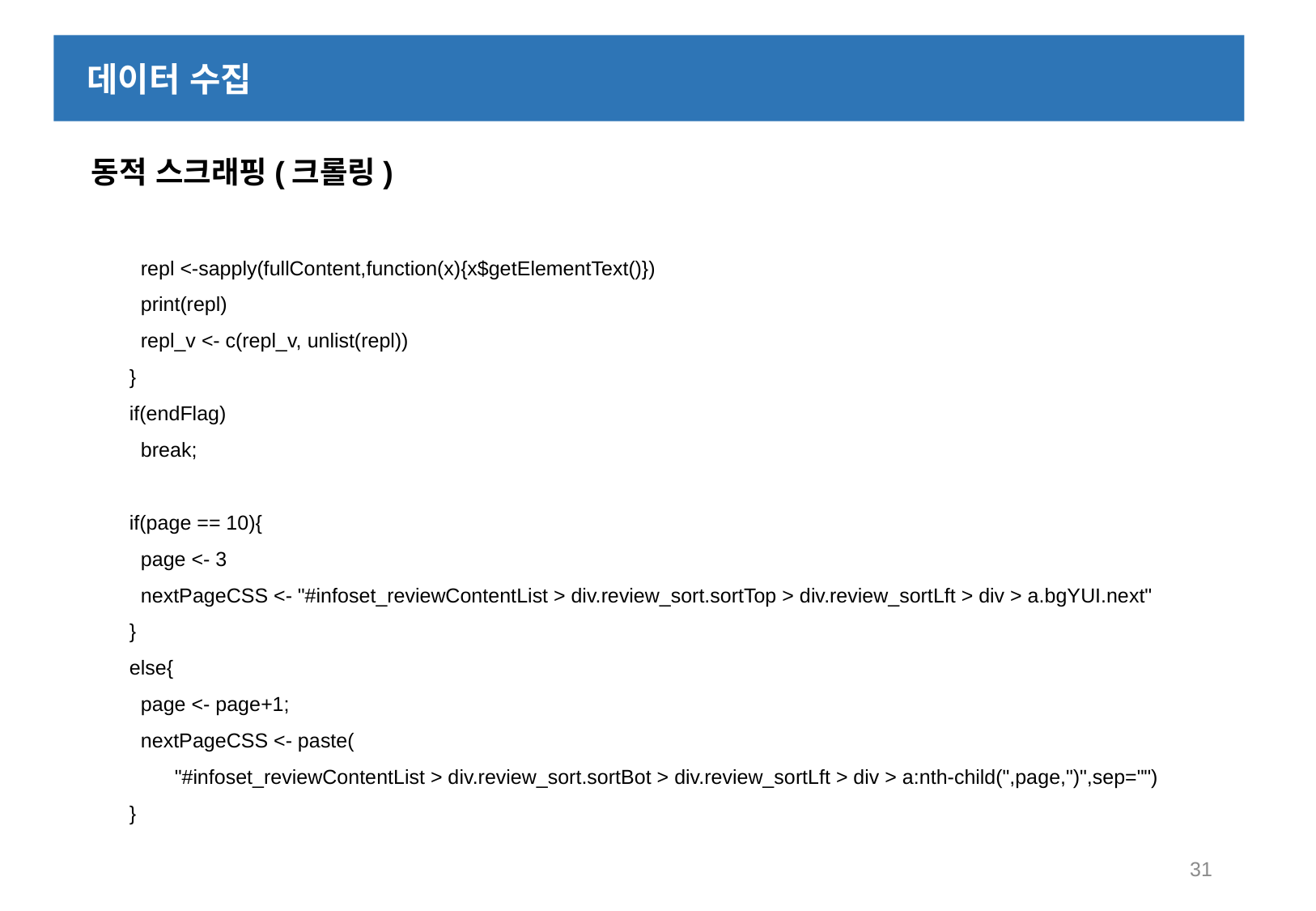

데이터 수집

 동적 스크래핑(크롤링)
    repl <-sapply(fullContent,function(x){x$getElementText()})
    print(repl)
    repl_v <- c(repl_v, unlist(repl))
  }
  if(endFlag)
    break;

  if(page == 10){
    page <- 3
    nextPageCSS <- "#infoset_reviewContentList > div.review_sort.sortTop > div.review_sortLft > div > a.bgYUI.next"
  }
  else{
    page <- page+1;
    nextPageCSS <- paste(
          "#infoset_reviewContentList > div.review_sort.sortBot > div.review_sortLft > div > a:nth-child(",page,")",sep="")
  }
31